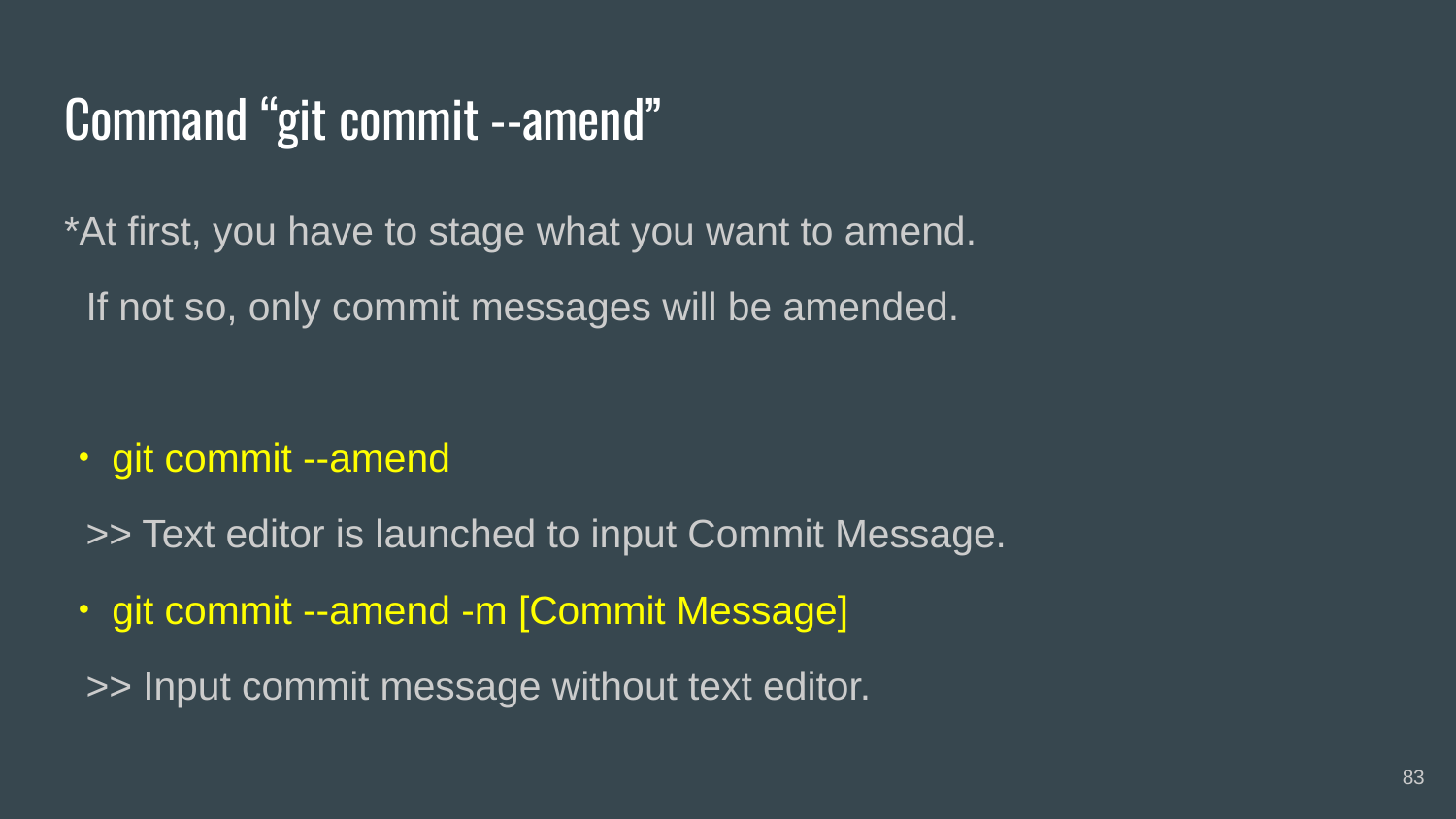

# Command “git commit --amend”
*At first, you have to stage what you want to amend.
  If not so, only commit messages will be amended.

・git commit --amend
  >> Text editor is launched to input Commit Message.
・git commit --amend -m [Commit Message]
  >> Input commit message without text editor.
83